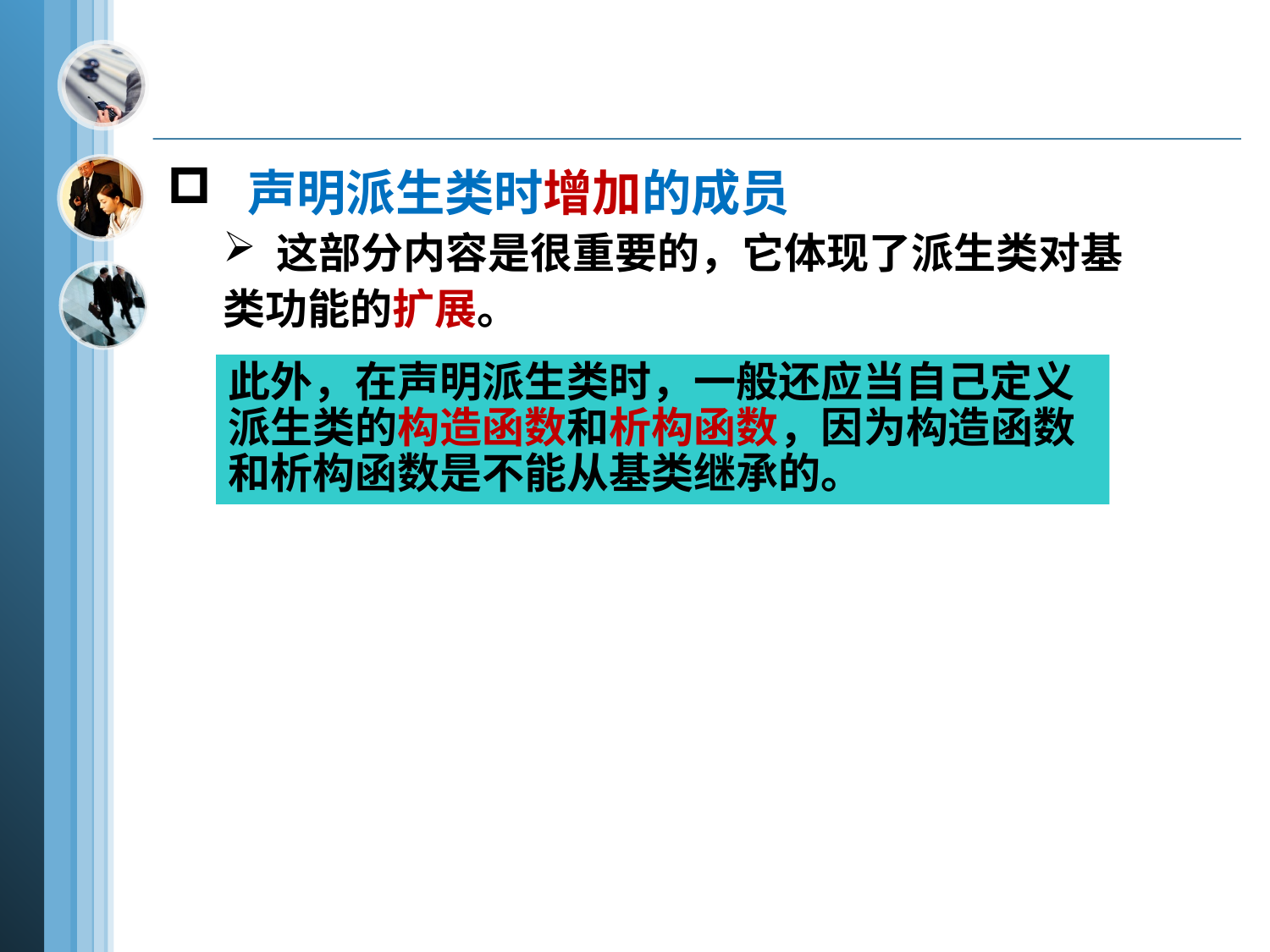

声明派生类时增加的成员
 这部分内容是很重要的，它体现了派生类对基类功能的扩展。
此外，在声明派生类时，一般还应当自己定义
派生类的构造函数和析构函数，因为构造函数
和析构函数是不能从基类继承的。